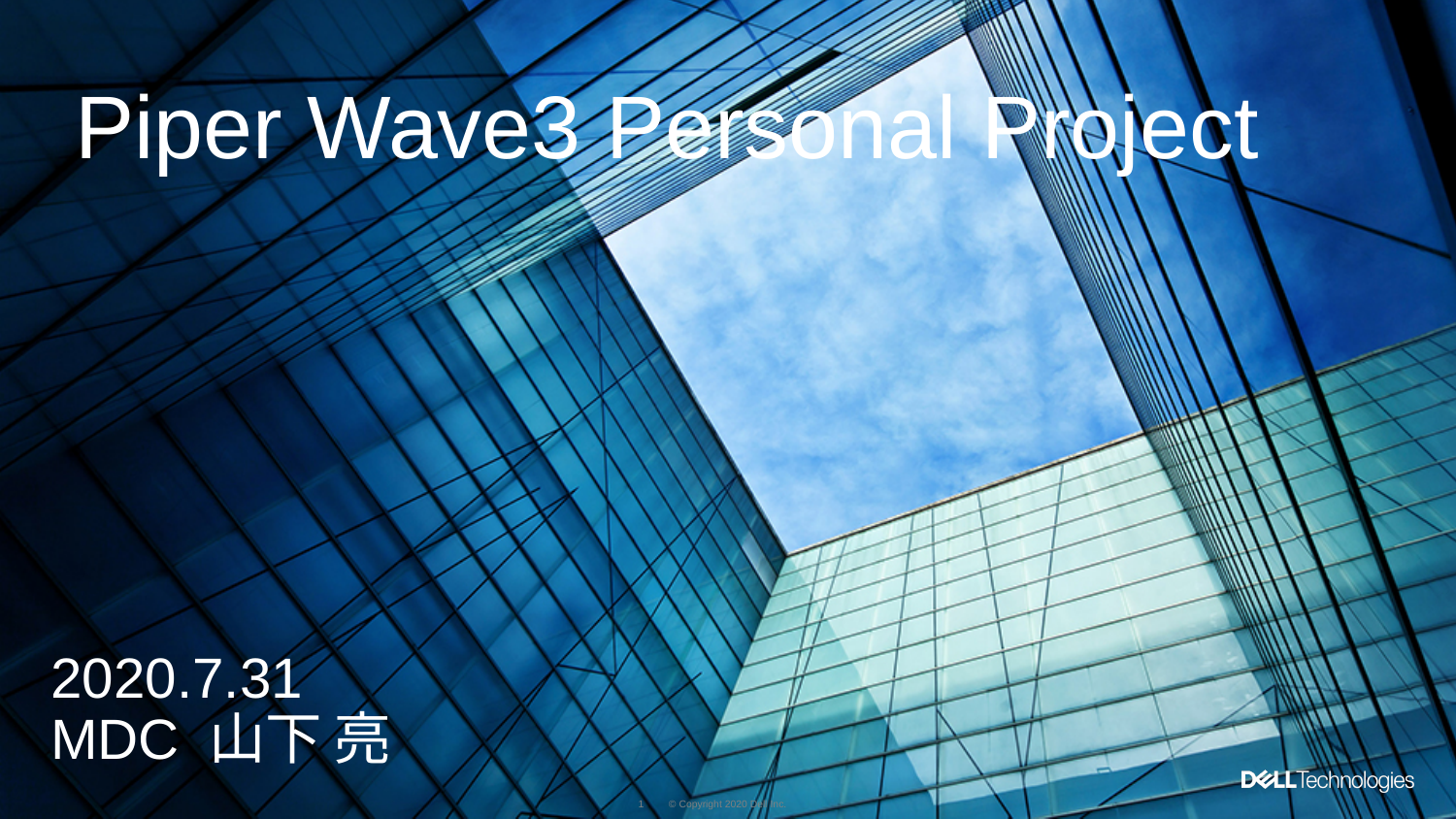

# Piper Wave3 Personal Project
2020.7.31
MDC 山下 亮